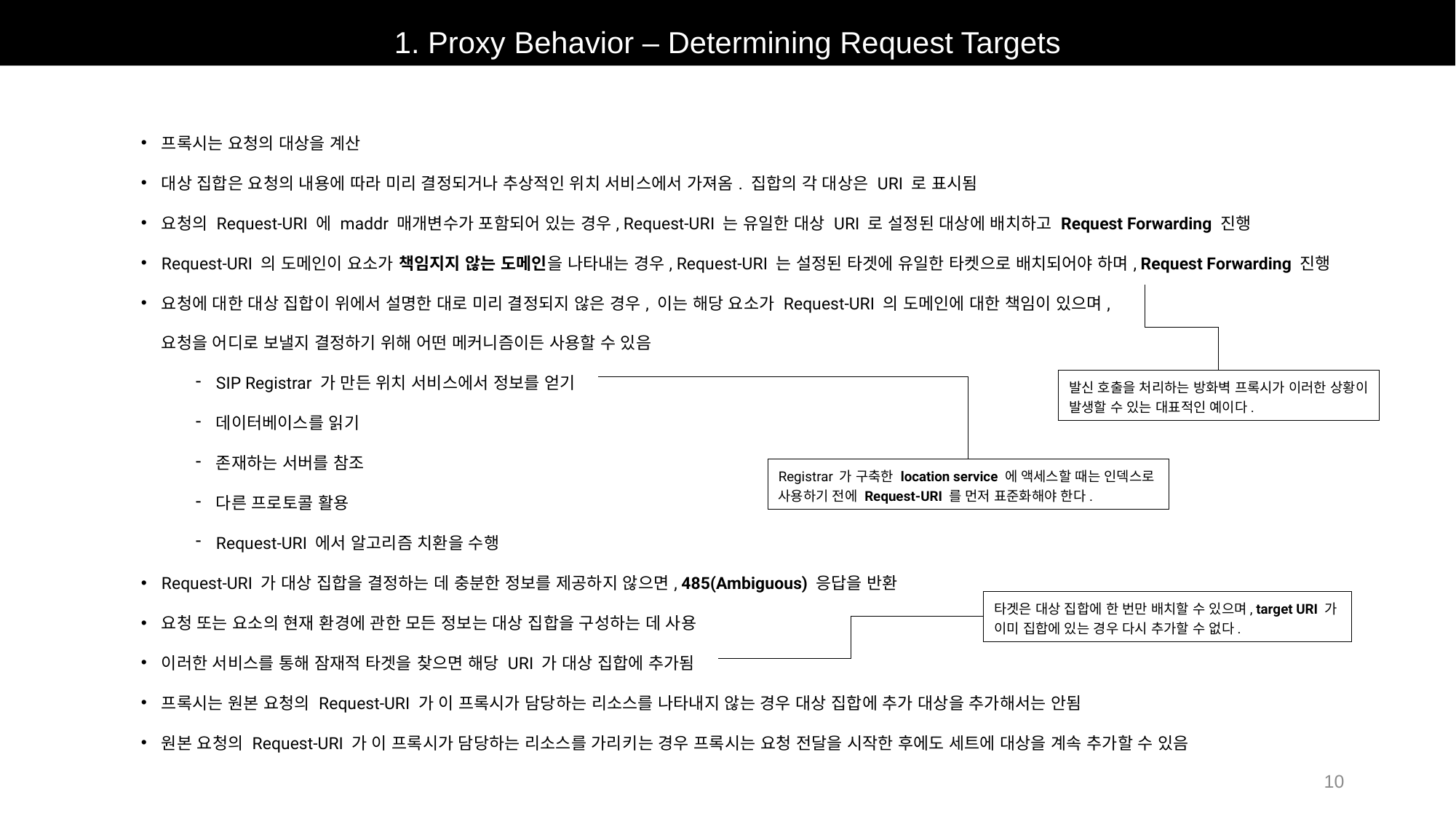

# 1. Proxy Behavior – Determining Request Targets
프록시는 요청의 대상을 계산
대상 집합은 요청의 내용에 따라 미리 결정되거나 추상적인 위치 서비스에서 가져옴. 집합의 각 대상은 URI 로 표시됨
요청의 Request-URI 에 maddr 매개변수가 포함되어 있는 경우, Request-URI 는 유일한 대상 URI 로 설정된 대상에 배치하고 Request Forwarding 진행
Request-URI 의 도메인이 요소가 책임지지 않는 도메인을 나타내는 경우, Request-URI 는 설정된 타겟에 유일한 타켓으로 배치되어야 하며, Request Forwarding 진행
요청에 대한 대상 집합이 위에서 설명한 대로 미리 결정되지 않은 경우, 이는 해당 요소가 Request-URI 의 도메인에 대한 책임이 있으며,
요청을 어디로 보낼지 결정하기 위해 어떤 메커니즘이든 사용할 수 있음
SIP Registrar 가 만든 위치 서비스에서 정보를 얻기
데이터베이스를 읽기
존재하는 서버를 참조
다른 프로토콜 활용
Request-URI 에서 알고리즘 치환을 수행
Request-URI 가 대상 집합을 결정하는 데 충분한 정보를 제공하지 않으면, 485(Ambiguous) 응답을 반환
요청 또는 요소의 현재 환경에 관한 모든 정보는 대상 집합을 구성하는 데 사용
이러한 서비스를 통해 잠재적 타겟을 찾으면 해당 URI 가 대상 집합에 추가됨
프록시는 원본 요청의 Request-URI 가 이 프록시가 담당하는 리소스를 나타내지 않는 경우 대상 집합에 추가 대상을 추가해서는 안됨
원본 요청의 Request-URI 가 이 프록시가 담당하는 리소스를 가리키는 경우 프록시는 요청 전달을 시작한 후에도 세트에 대상을 계속 추가할 수 있음

발신 호출을 처리하는 방화벽 프록시가 이러한 상황이
발생할 수 있는 대표적인 예이다.
Registrar 가 구축한 location service 에 액세스할 때는 인덱스로
사용하기 전에 Request-URI 를 먼저 표준화해야 한다.
타겟은 대상 집합에 한 번만 배치할 수 있으며, target URI 가
이미 집합에 있는 경우 다시 추가할 수 없다.
10